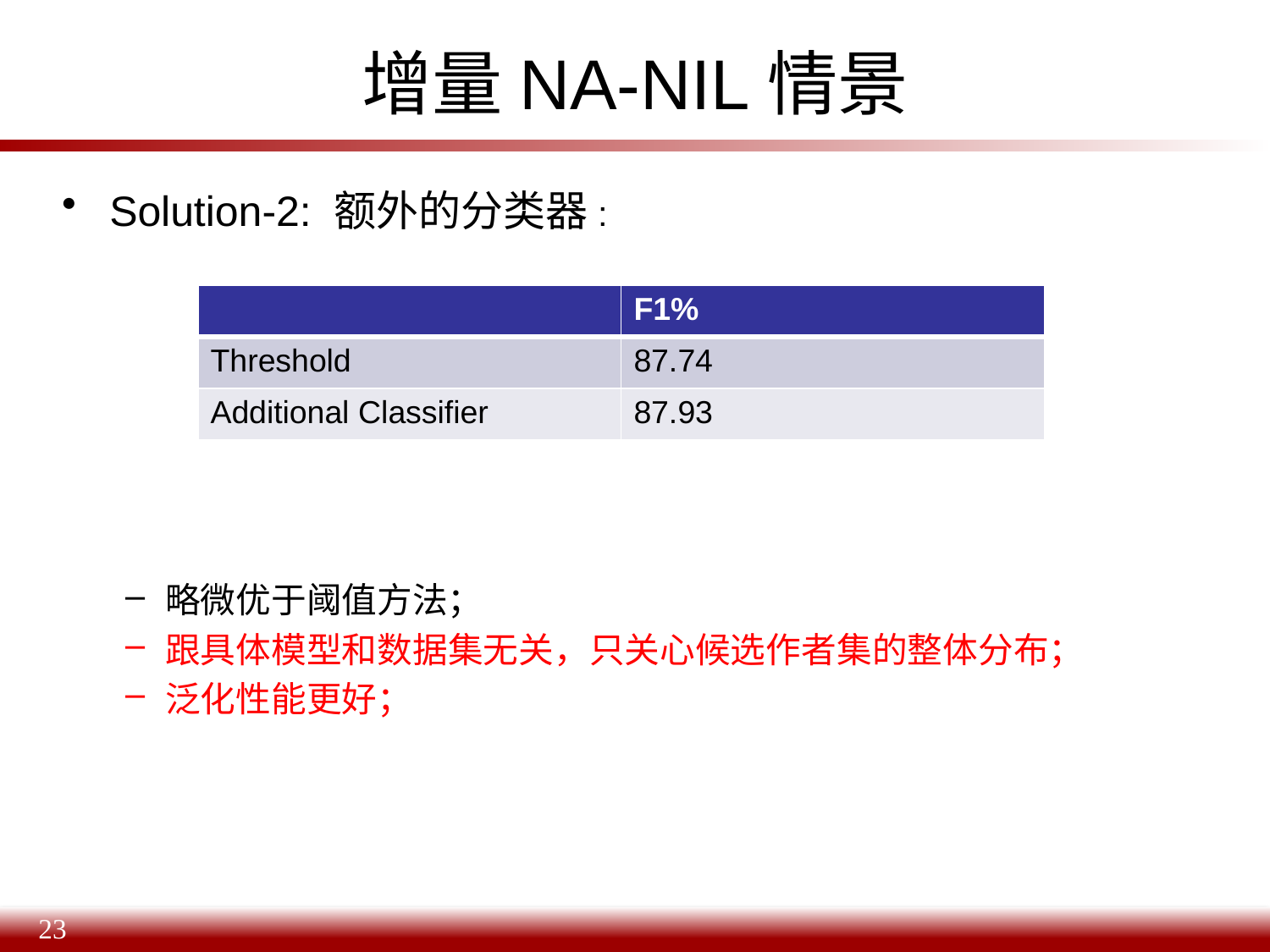

# 增量NA-NIL情景
Solution-2: 额外的分类器:

略微优于阈值方法；
跟具体模型和数据集无关，只关心候选作者集的整体分布；
泛化性能更好；

|  | F1% |
| --- | --- |
| Threshold | 87.74 |
| Additional Classifier | 87.93 |